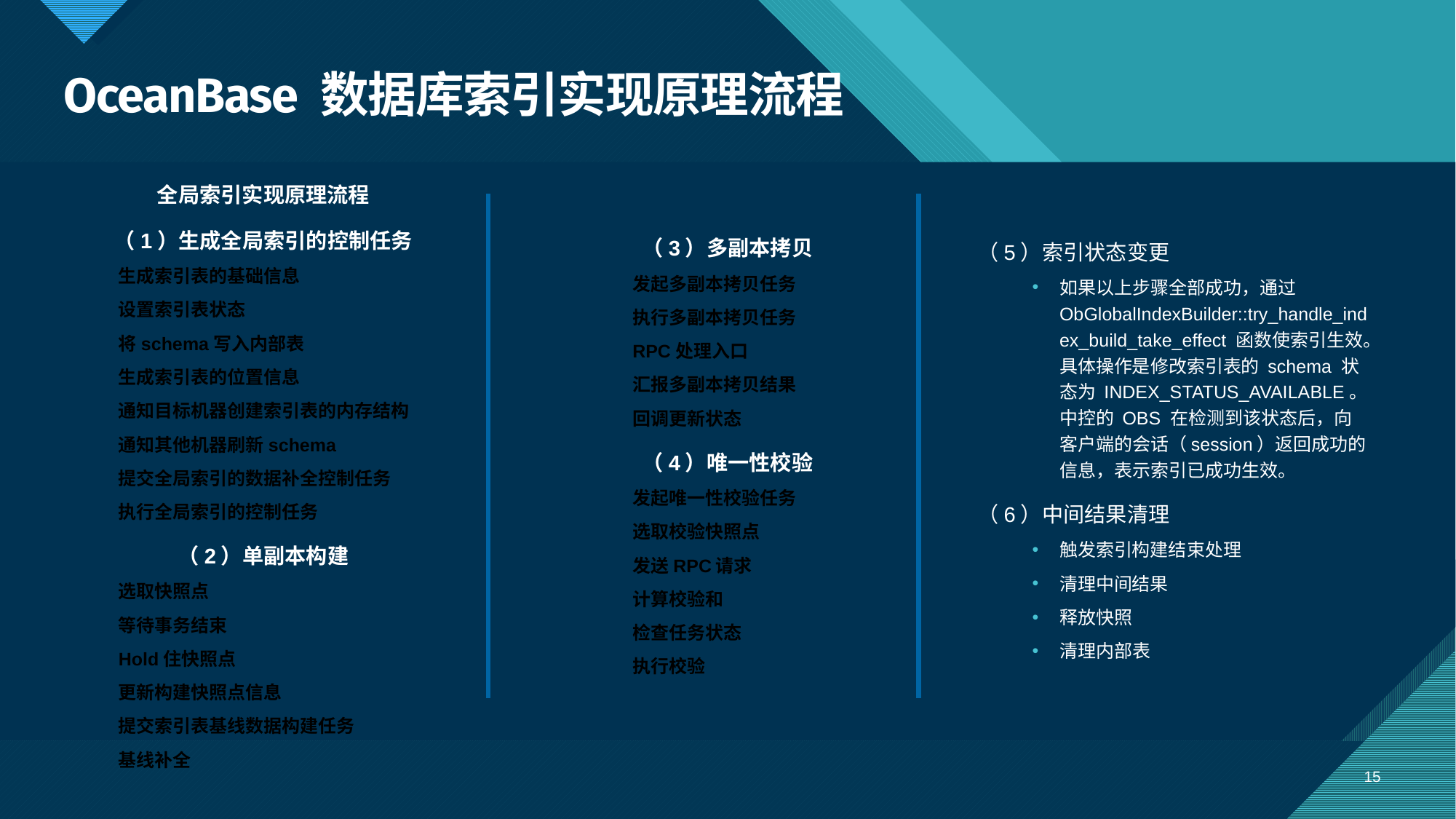

# OceanBase 数据库索引实现原理流程
全局索引实现原理流程
（1）生成全局索引的控制任务
生成索引表的基础信息
设置索引表状态
将schema写入内部表
生成索引表的位置信息
通知目标机器创建索引表的内存结构
通知其他机器刷新schema
提交全局索引的数据补全控制任务
执行全局索引的控制任务
（2）单副本构建
选取快照点
等待事务结束
Hold住快照点
更新构建快照点信息
提交索引表基线数据构建任务
基线补全
（3）多副本拷贝
发起多副本拷贝任务
执行多副本拷贝任务
RPC处理入口
汇报多副本拷贝结果
回调更新状态
（4）唯一性校验
发起唯一性校验任务
选取校验快照点
发送RPC请求
计算校验和
检查任务状态
执行校验
（5）索引状态变更
如果以上步骤全部成功，通过 ObGlobalIndexBuilder::try_handle_index_build_take_effect 函数使索引生效。具体操作是修改索引表的 schema 状态为 INDEX_STATUS_AVAILABLE。中控的 OBS 在检测到该状态后，向客户端的会话（session）返回成功的信息，表示索引已成功生效。
（6）中间结果清理
触发索引构建结束处理
清理中间结果
释放快照
清理内部表
15